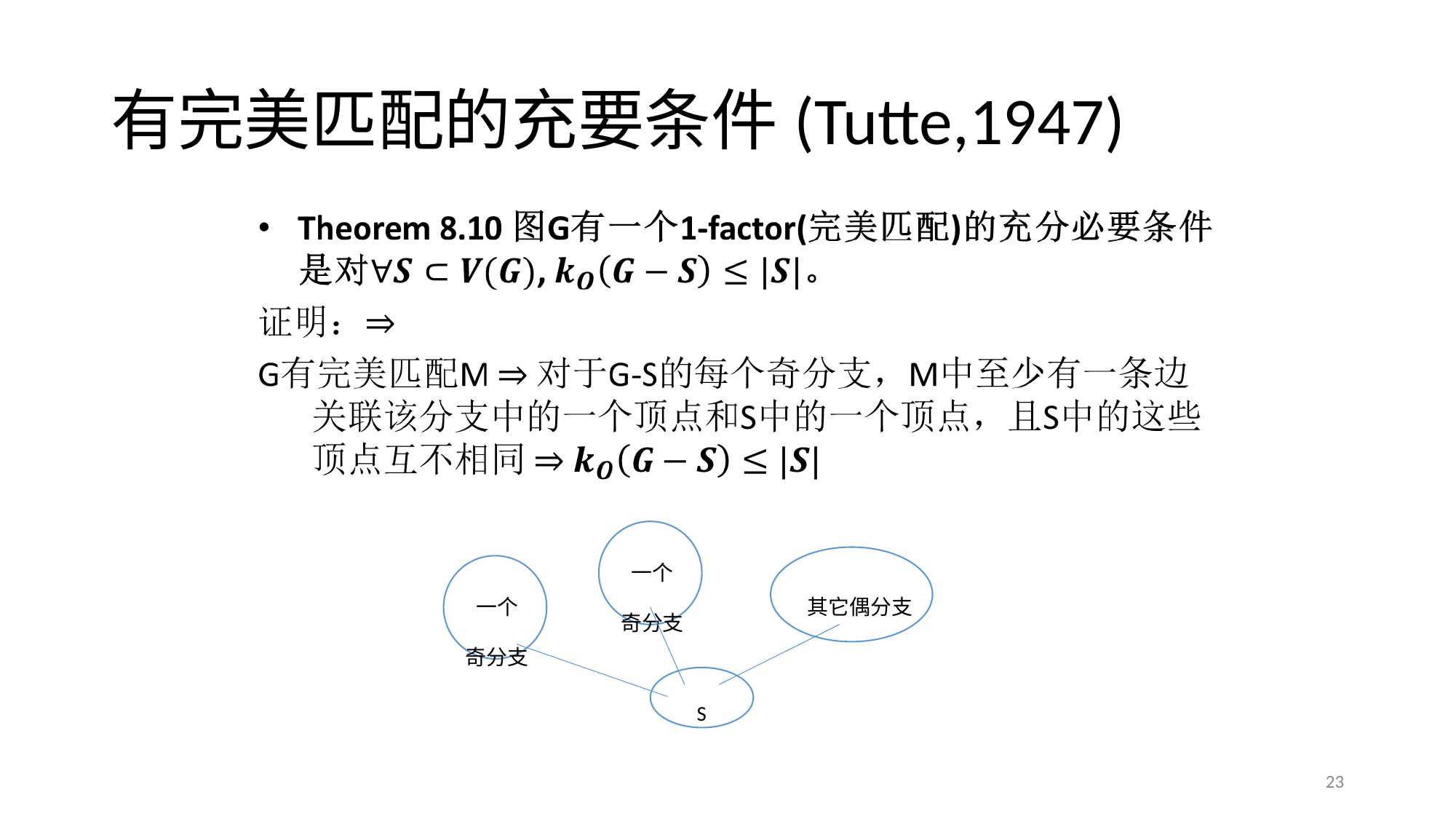

# 有完美匹配的充要条件(Tutte,1947)

一个
奇分支

一个
奇分支
其它偶分支

S
23